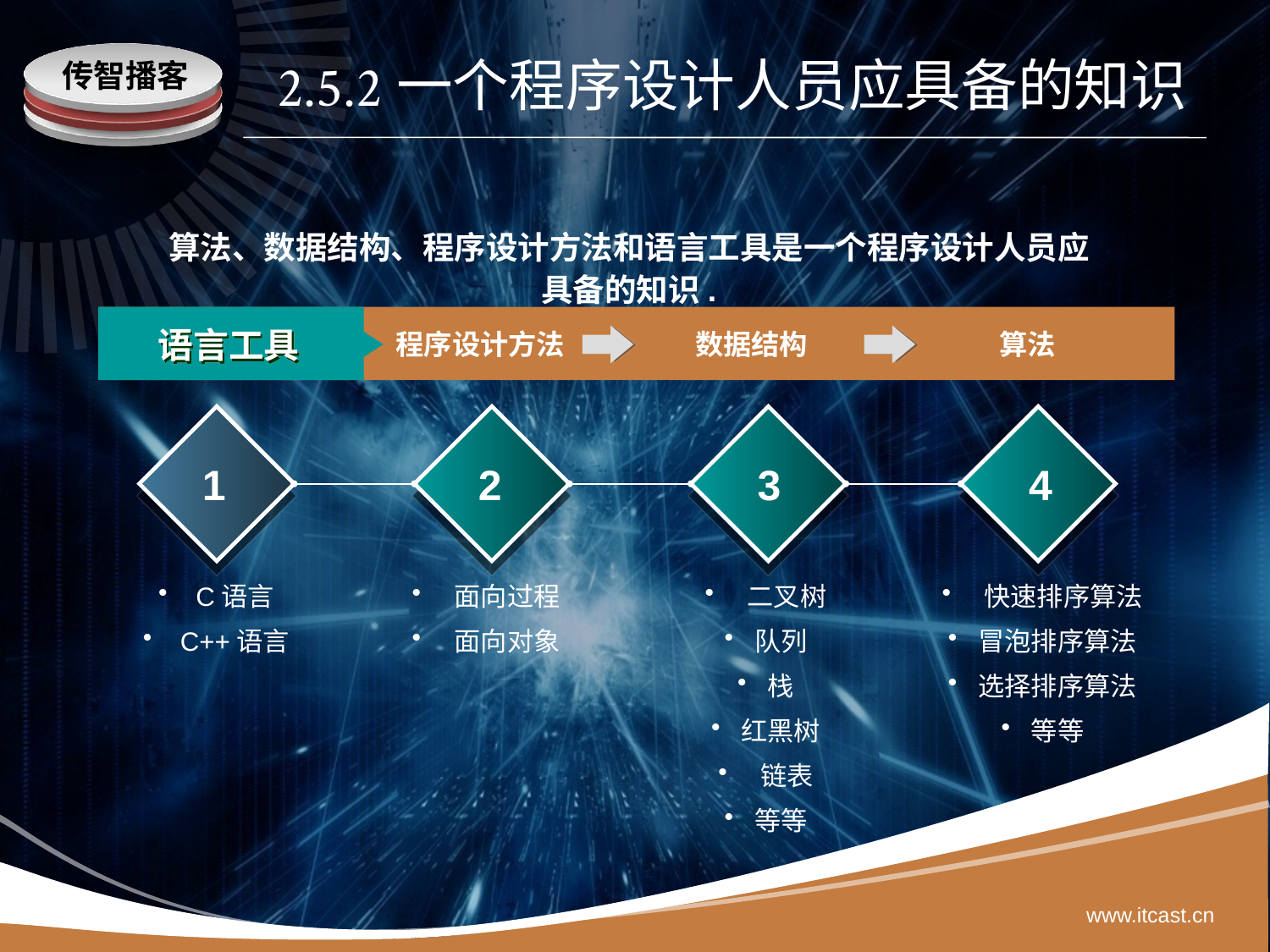

2.5.2一个程序设计人员应具备的知识

算法、数据结构、程序设计方法和语言工具是一个程序设计人员应具备的知识.

语言工具
程序设计方法
数据结构
算法

1
2
3
4
 C语言
 C++语言
 面向过程
 面向对象
 二叉树
队列
栈
红黑树
 链表
等等
 快速排序算法
冒泡排序算法
选择排序算法
等等

www.itcast.cn